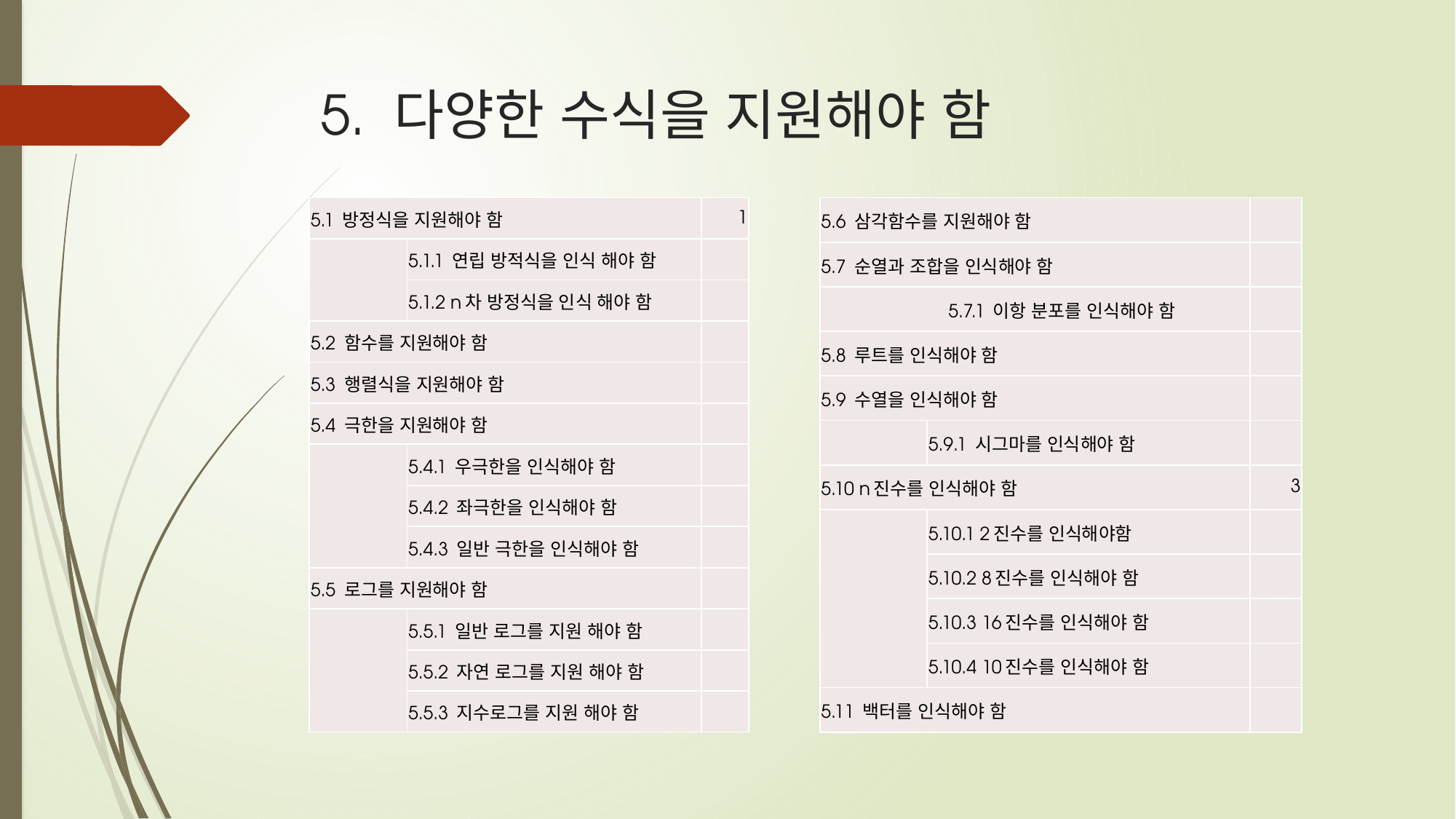

# 5. 다양한 수식을 지원해야 함
| 5.1 방정식을 지원해야 함 |  | 1 |
| --- | --- | --- |
|  | 5.1.1 연립 방적식을 인식 해야 함 |  |
|  | 5.1.2 n차 방정식을 인식 해야 함 |  |
| 5.2 함수를 지원해야 함 |  |  |
| 5.3 행렬식을 지원해야 함 |  |  |
| 5.4 극한을 지원해야 함 |  |  |
|  | 5.4.1 우극한을 인식해야 함 |  |
|  | 5.4.2 좌극한을 인식해야 함 |  |
|  | 5.4.3 일반 극한을 인식해야 함 |  |
| 5.5 로그를 지원해야 함 |  |  |
|  | 5.5.1 일반 로그를 지원 해야 함 |  |
|  | 5.5.2 자연 로그를 지원 해야 함 |  |
|  | 5.5.3 지수로그를 지원 해야 함 |  |
| 5.6 삼각함수를 지원해야 함 |  |  |
| --- | --- | --- |
| 5.7 순열과 조합을 인식해야 함 |  |  |
| 5.7.1 이항 분포를 인식해야 함 |  |  |
| 5.8 루트를 인식해야 함 |  |  |
| 5.9 수열을 인식해야 함 |  |  |
|  | 5.9.1 시그마를 인식해야 함 |  |
| 5.10 n진수를 인식해야 함 |  | 3 |
|  | 5.10.1 2진수를 인식해야함 |  |
|  | 5.10.2 8진수를 인식해야 함 |  |
|  | 5.10.3 16진수를 인식해야 함 |  |
|  | 5.10.4 10진수를 인식해야 함 |  |
| 5.11 백터를 인식해야 함 |  |  |